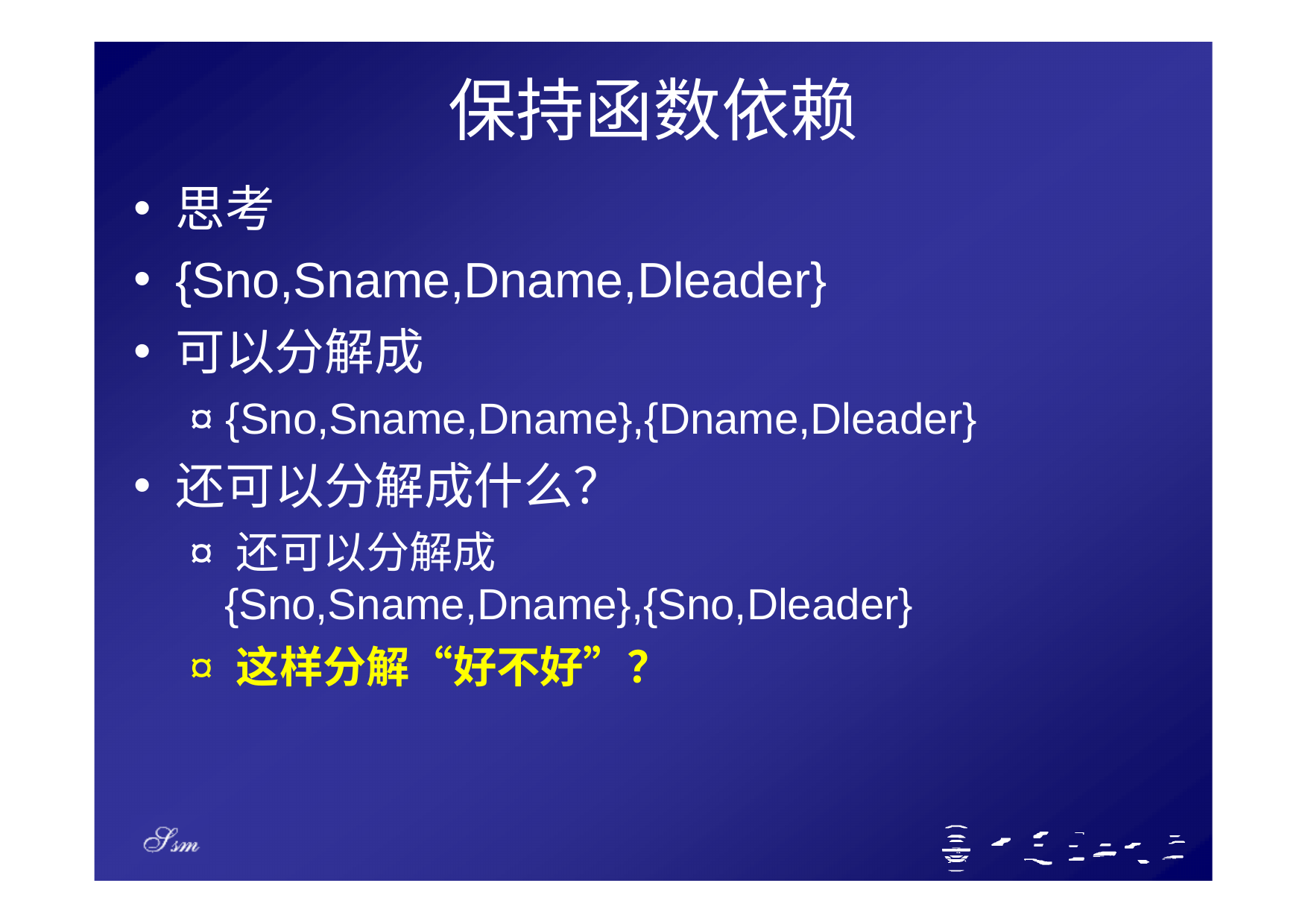

# 保持函数依赖
思考
{Sno,Sname,Dname,Dleader}
可以分解成
¤ {Sno,Sname,Dname},{Dname,Dleader}
还可以分解成什么？
¤ 还可以分解成
{Sno,Sname,Dname},{Sno,Dleader}
¤ 这样分解“好不好”？

Ssm